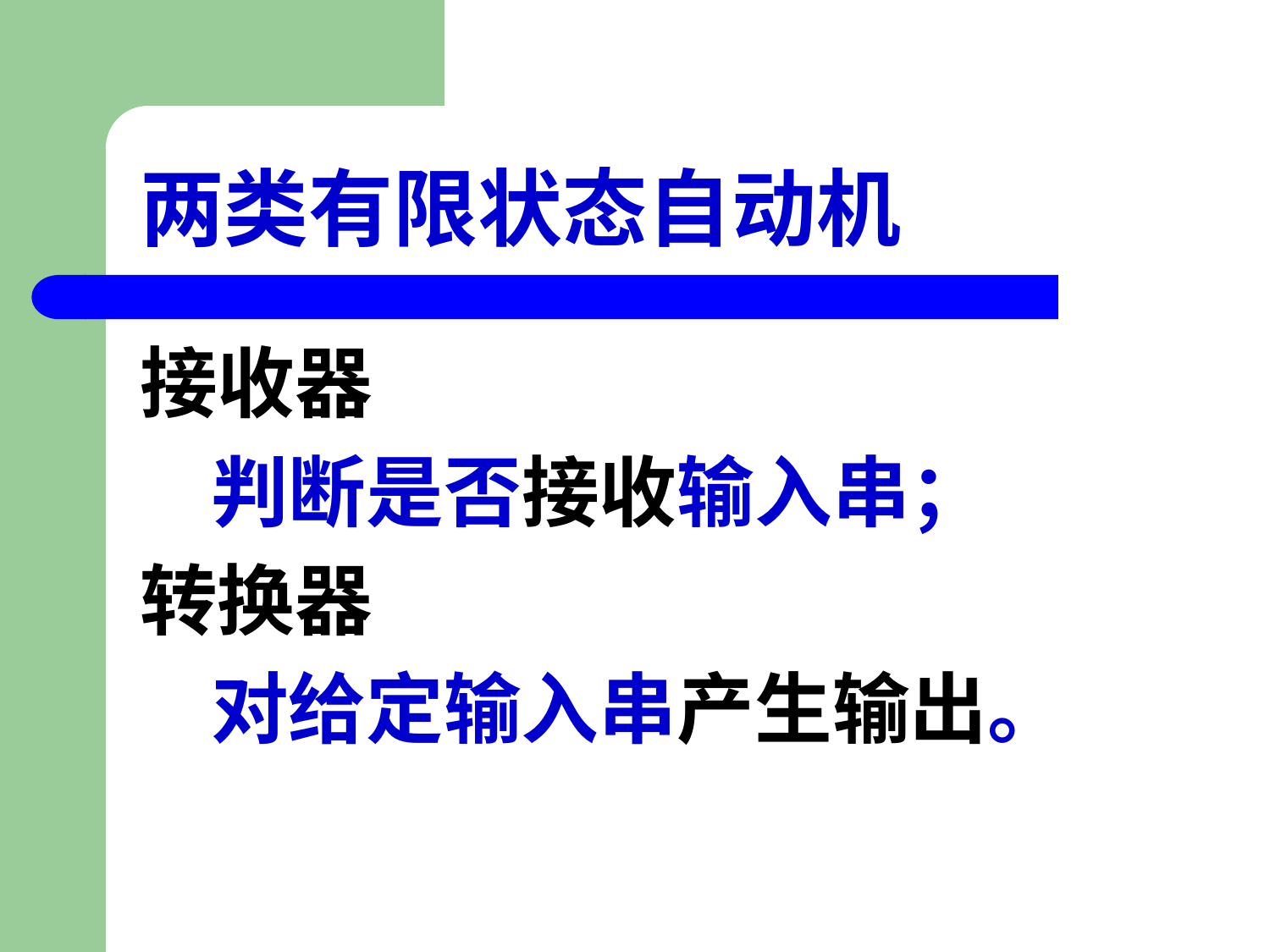

# 两类有限状态自动机
接收器
   判断是否接收输入串；
转换器
   对给定输入串产生输出。